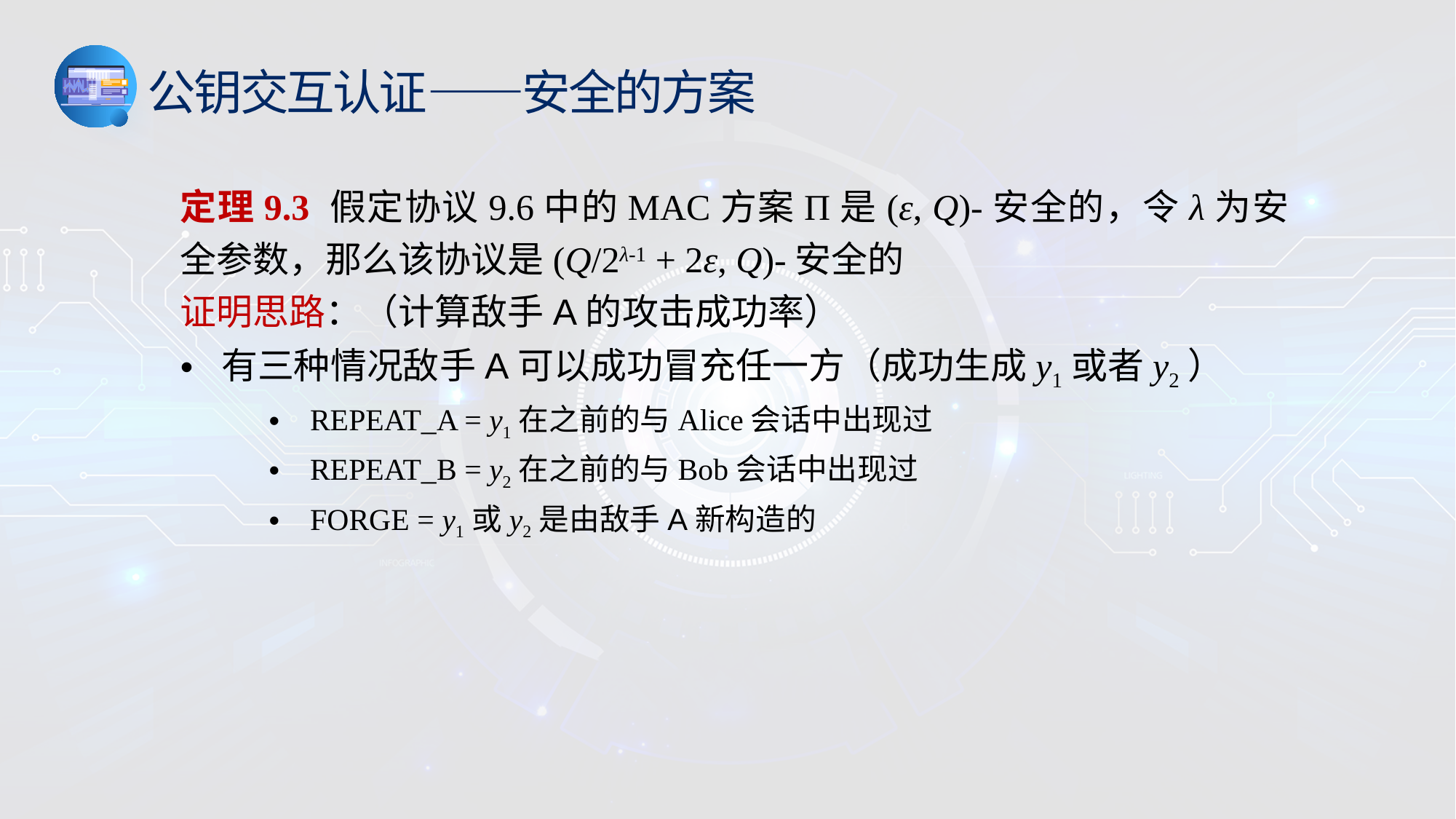

公钥交互认证——安全的方案

定理9.3 假定协议9.6中的MAC方案Π是(ε, Q)-安全的，令λ为安全参数，那么该协议是(Q/2λ-1 + 2ε, Q)-安全的
证明思路：（计算敌手A的攻击成功率）
有三种情况敌手A可以成功冒充任一方（成功生成y1或者y2）
REPEAT_A = y1在之前的与Alice会话中出现过
REPEAT_B = y2在之前的与Bob会话中出现过
FORGE = y1或y2是由敌手A新构造的